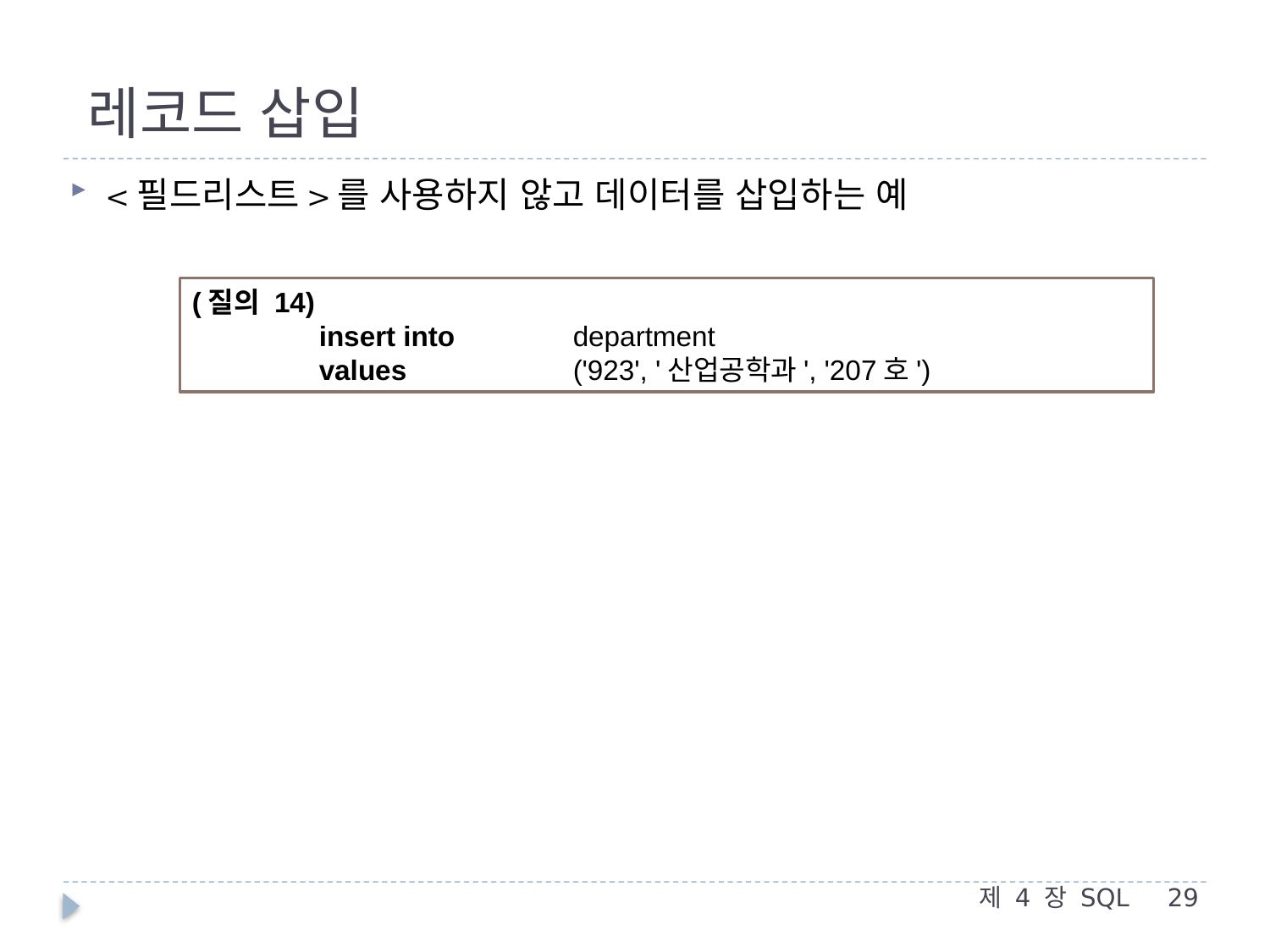

# 레코드 삽입
<필드리스트>를 사용하지 않고 데이터를 삽입하는 예

(질의 14)
	insert into 	department
	values 		('923', '산업공학과', '207호')
제 4 장 SQL
29